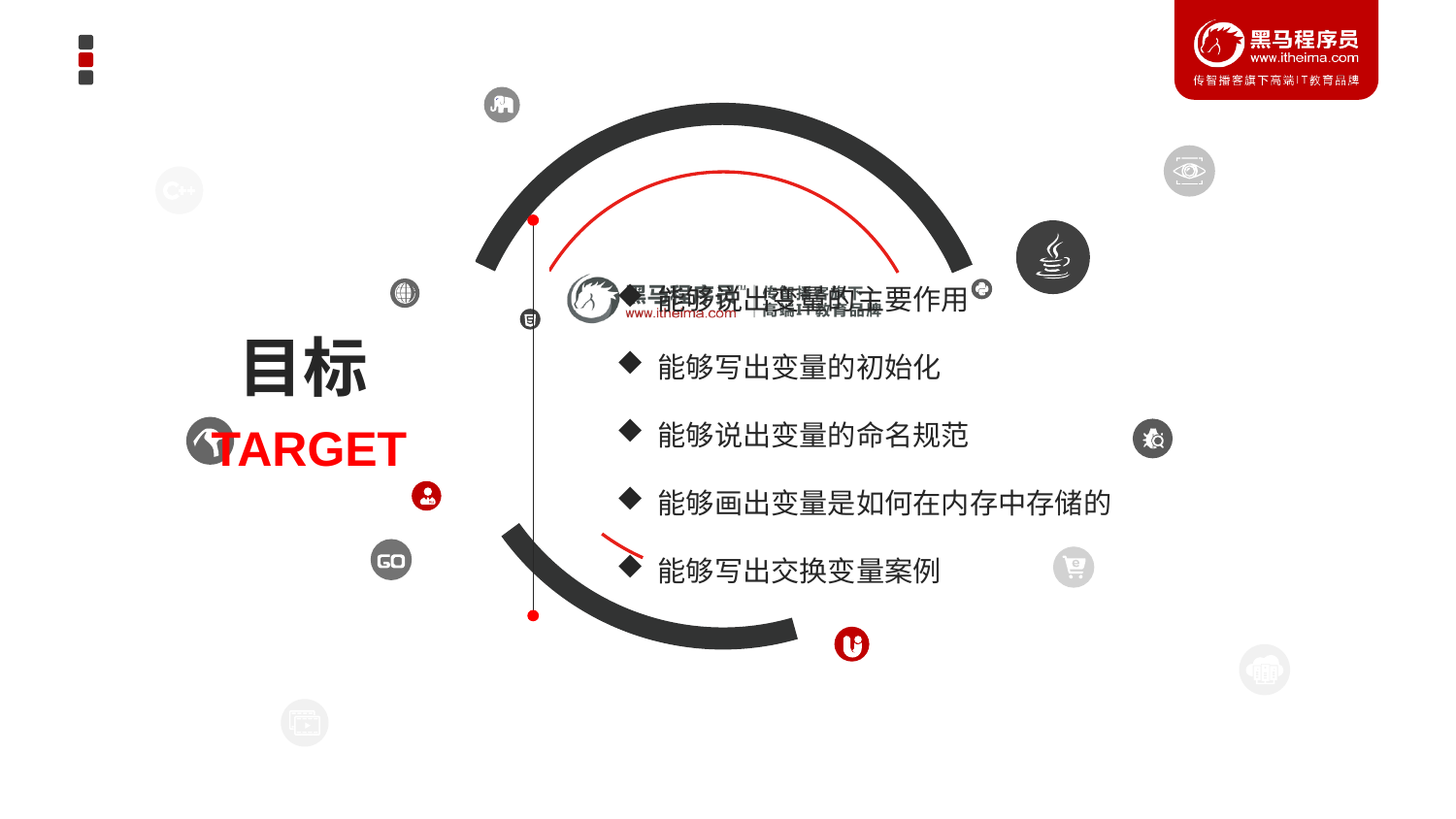

能够说出变量的主要作用
 能够写出变量的初始化
 能够说出变量的命名规范
 能够画出变量是如何在内存中存储的
 能够写出交换变量案例
目标
TARGET